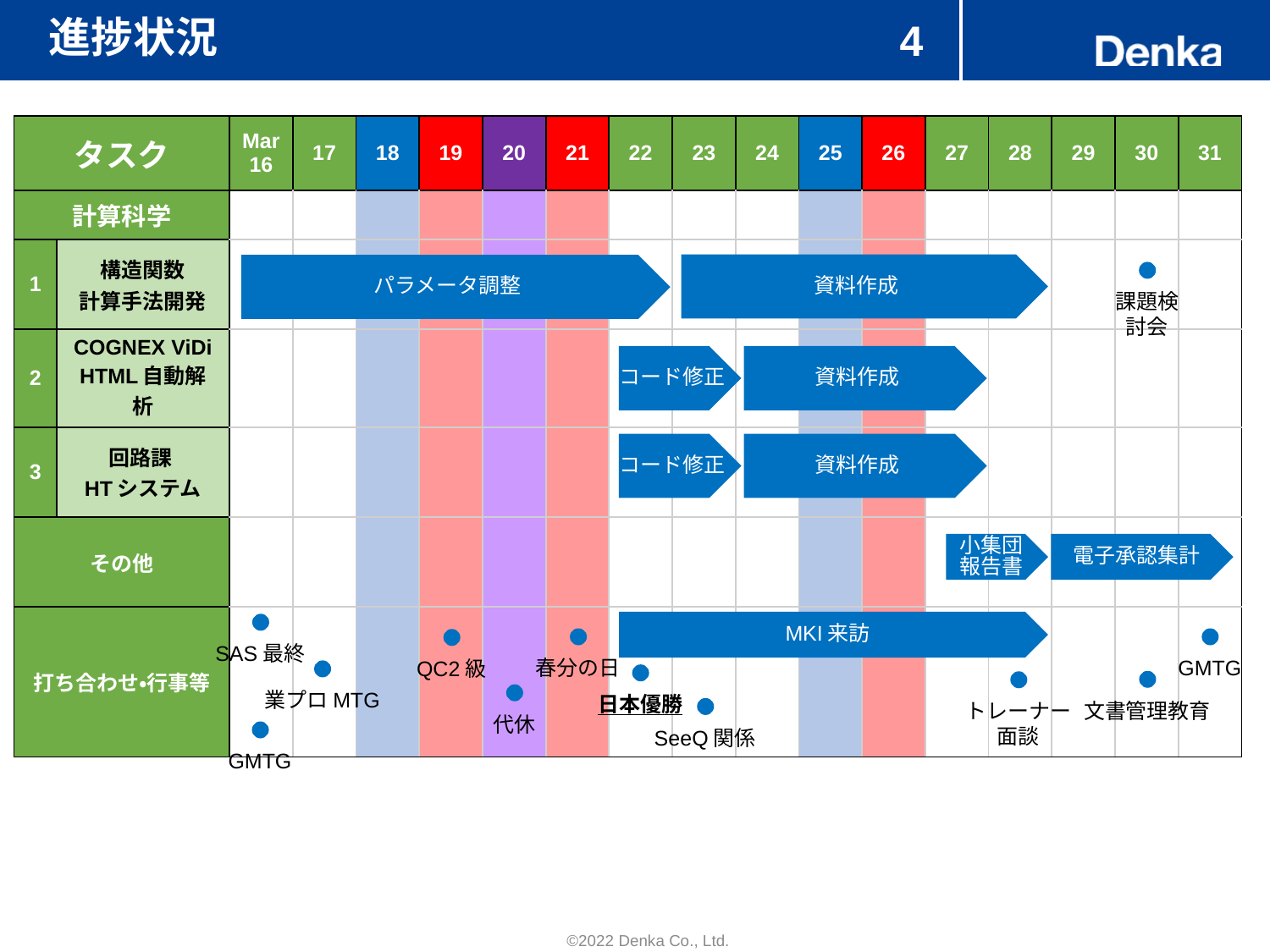

# 進捗状況
4
| タスク |  | Mar 16 | 17 | 18 | 19 | 20 | 21 | 22 | 23 | 24 | 25 | 26 | 27 | 28 | 29 | 30 | 31 |
| --- | --- | --- | --- | --- | --- | --- | --- | --- | --- | --- | --- | --- | --- | --- | --- | --- | --- |
| 計算科学 |  |  |  |  |  |  |  |  |  |  |  |  |  |  |  |  |  |
| 1 | 構造関数 計算手法開発 |  |  |  |  |  |  |  |  |  |  |  |  |  |  |  |  |
| 2 | COGNEX ViDi HTML自動解析 |  |  |  |  |  |  |  |  |  |  |  |  |  |  |  |  |
| 3 | 回路課 HTシステム |  |  |  |  |  |  |  |  |  |  |  |  |  |  |  |  |
| その他 |  |  |  |  |  |  |  |  |  |  |  |  |  |  |  |  |  |
| 打ち合わせ・行事等 | 打ち合わせ |  |  |  |  |  |  |  |  |  |  |  |  |  |  |  |  |
資料作成
パラメータ調整

課題検討会
コード修正
資料作成
コード修正
資料作成
小集団
報告書
電子承認集計
MKI来訪

SAS最終
春分の日
GMTG
QC2級

業プロMTG

日本優勝
文書管理教育
トレーナー
面談

代休
SeeQ関係

GMTG